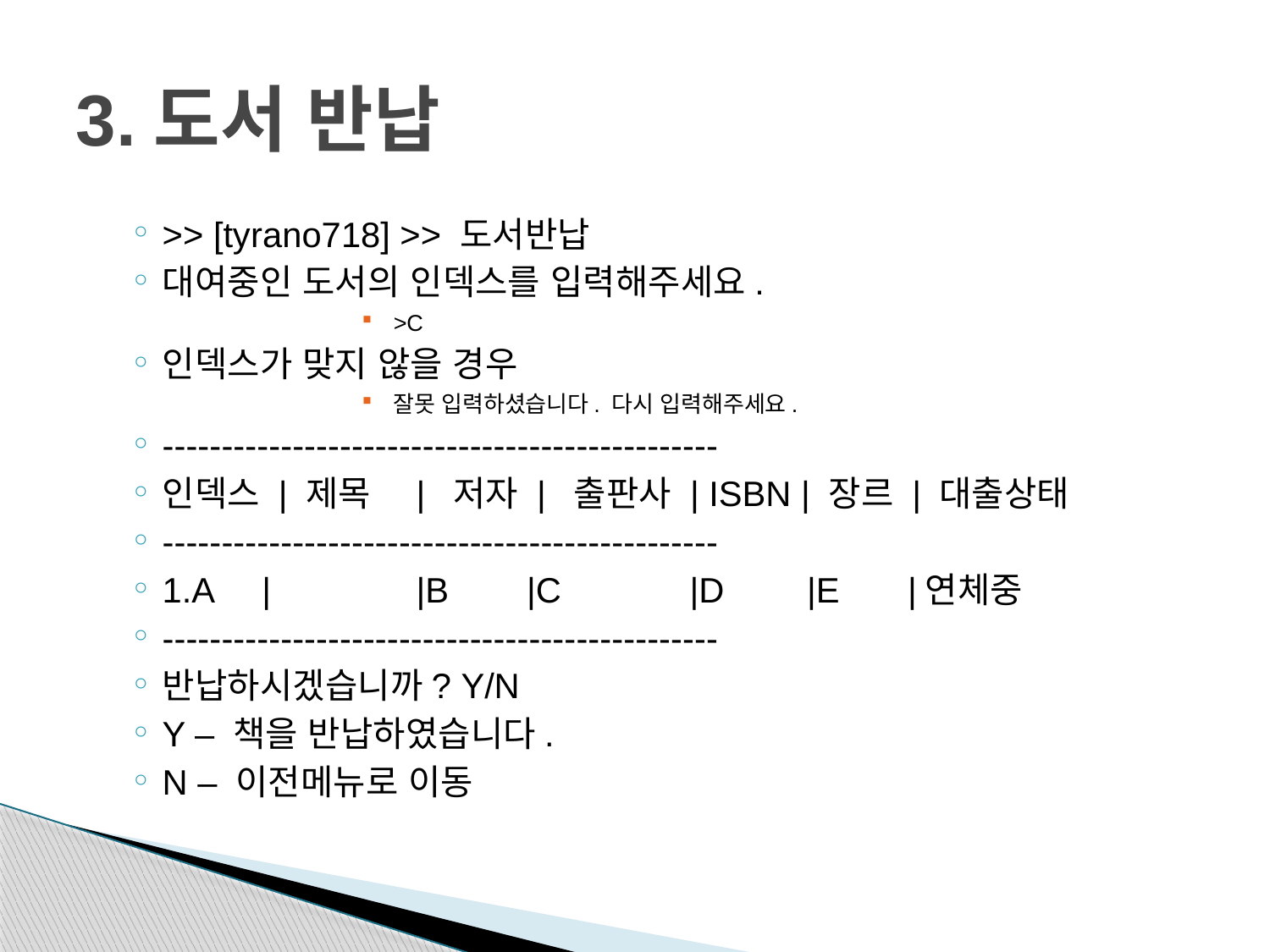

# 3.도서 반납
>> [tyrano718] >> 도서반납
대여중인 도서의 인덱스를 입력해주세요.
>C
인덱스가 맞지 않을 경우
잘못 입력하셨습니다. 다시 입력해주세요.
-----------------------------------------------
인덱스 | 제목  	|  저자 |  출판사 | ISBN | 장르 | 대출상태
-----------------------------------------------
1.A     |		|B        |C	  |D	 |E       |연체중
-----------------------------------------------
반납하시겠습니까? Y/N
Y – 책을 반납하였습니다.
N – 이전메뉴로 이동